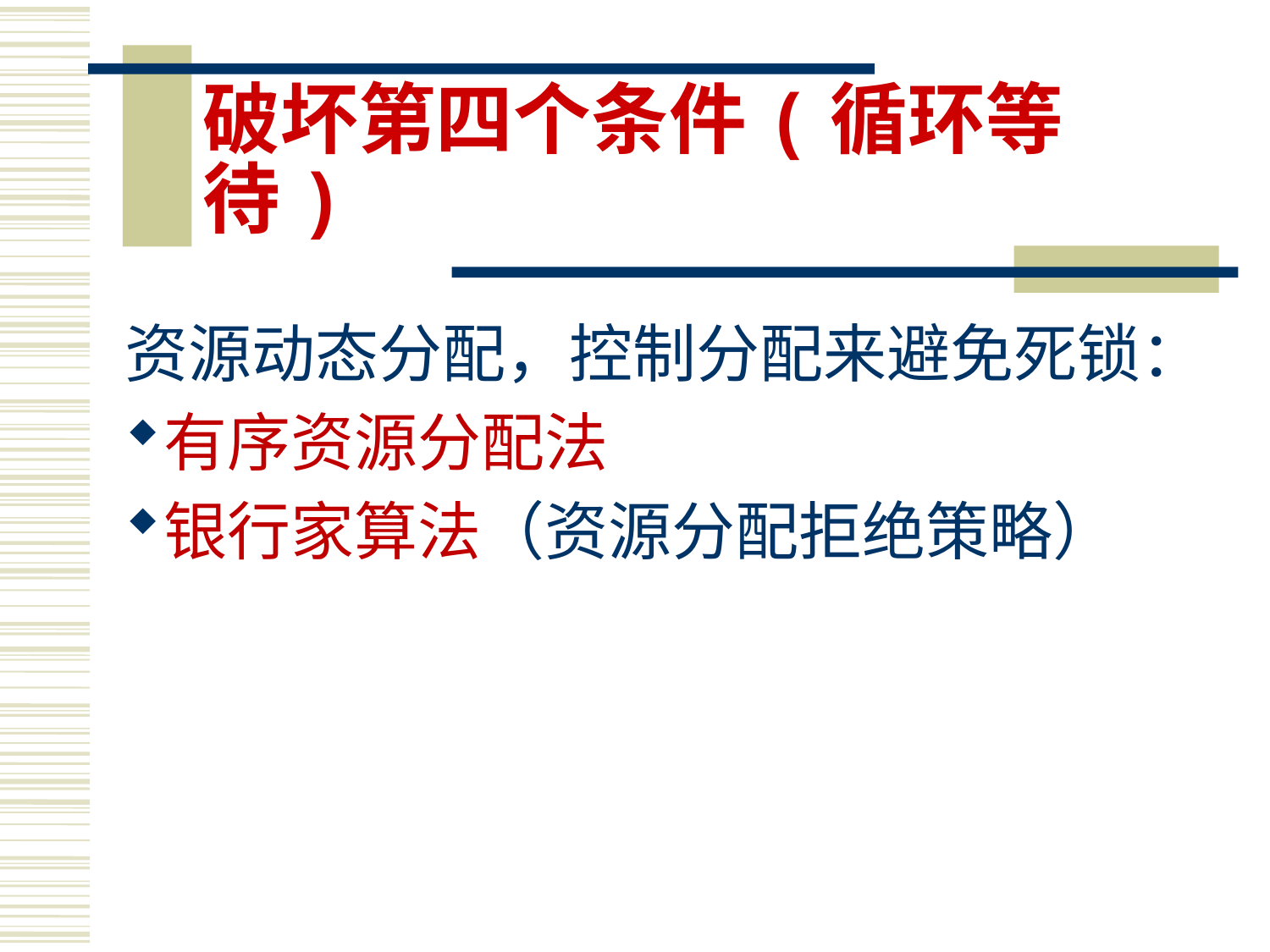

# 破坏第四个条件(循环等待)
资源动态分配，控制分配来避免死锁：
有序资源分配法
银行家算法（资源分配拒绝策略）